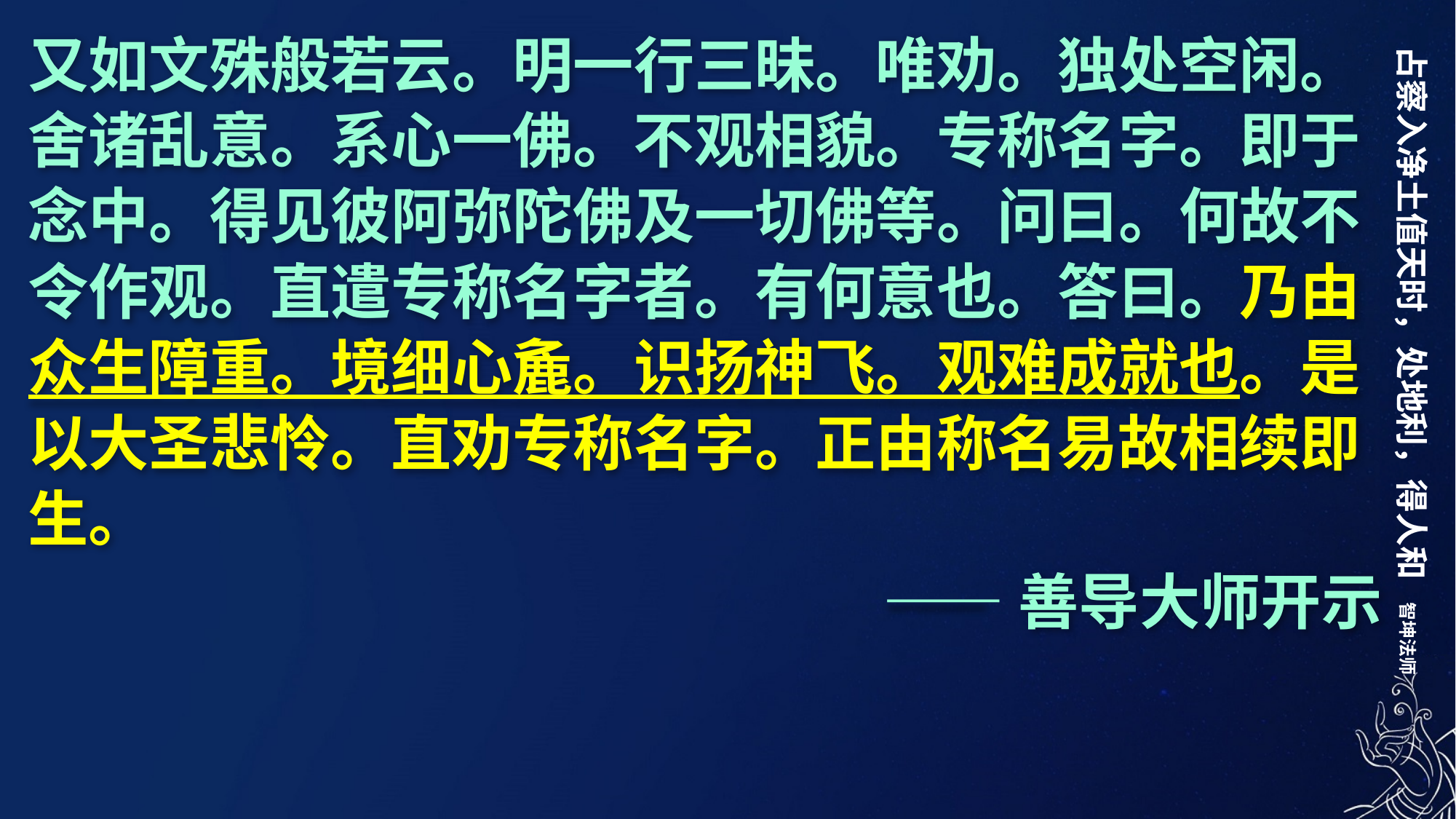

又如文殊般若云。明一行三昧。唯劝。独处空闲。舍诸乱意。系心一佛。不观相貌。专称名字。即于念中。得见彼阿弥陀佛及一切佛等。问曰。何故不令作观。直遣专称名字者。有何意也。答曰。乃由众生障重。境细心麁。识扬神飞。观难成就也。是以大圣悲怜。直劝专称名字。正由称名易故相续即生。
——善导大师开示